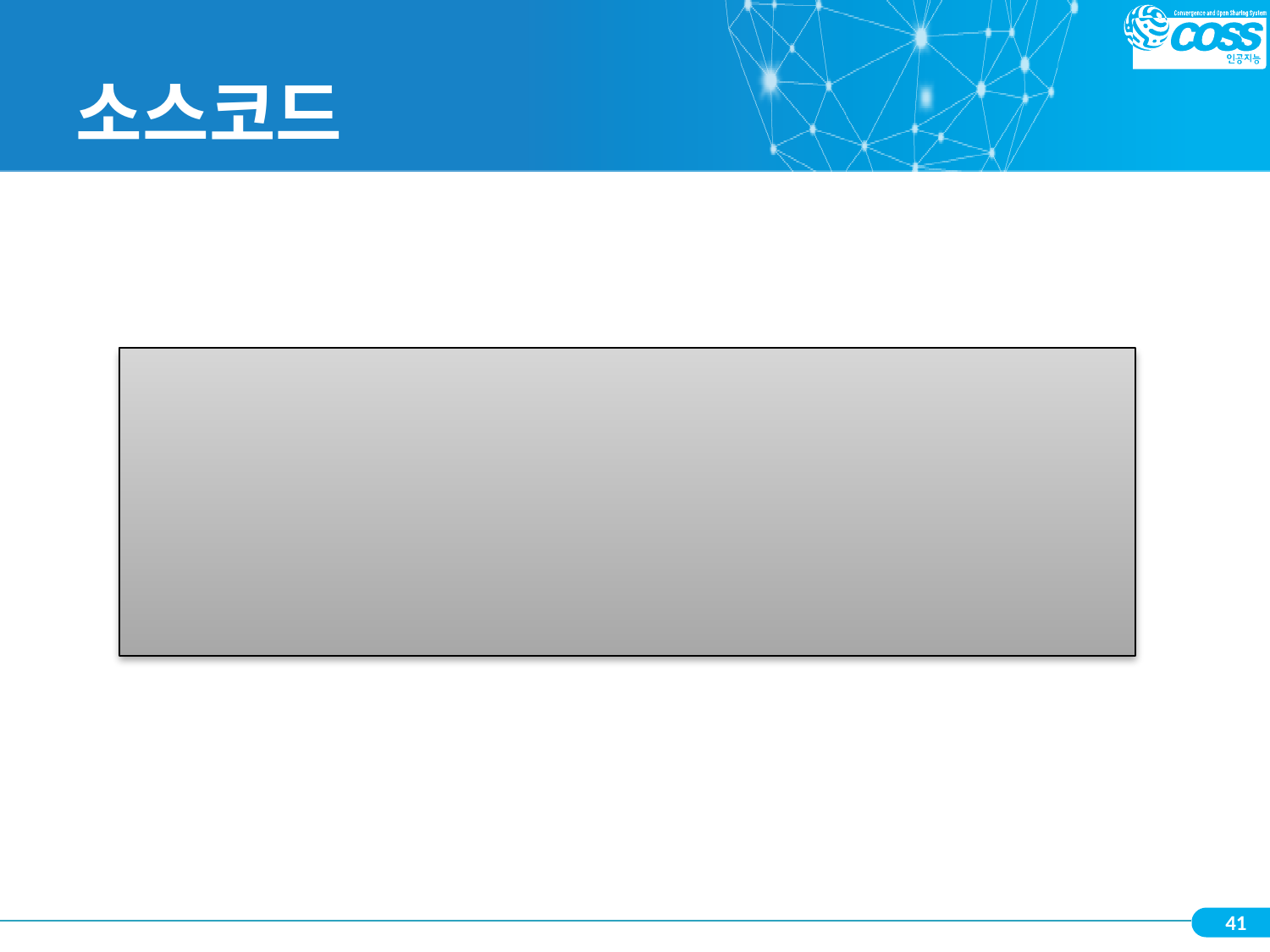

# 소스코드

# 읽어 들인 정수의 값 표시
no = input("no의 값을 입력해주세요 : ")
print("no의 값은",no,"입니다.")